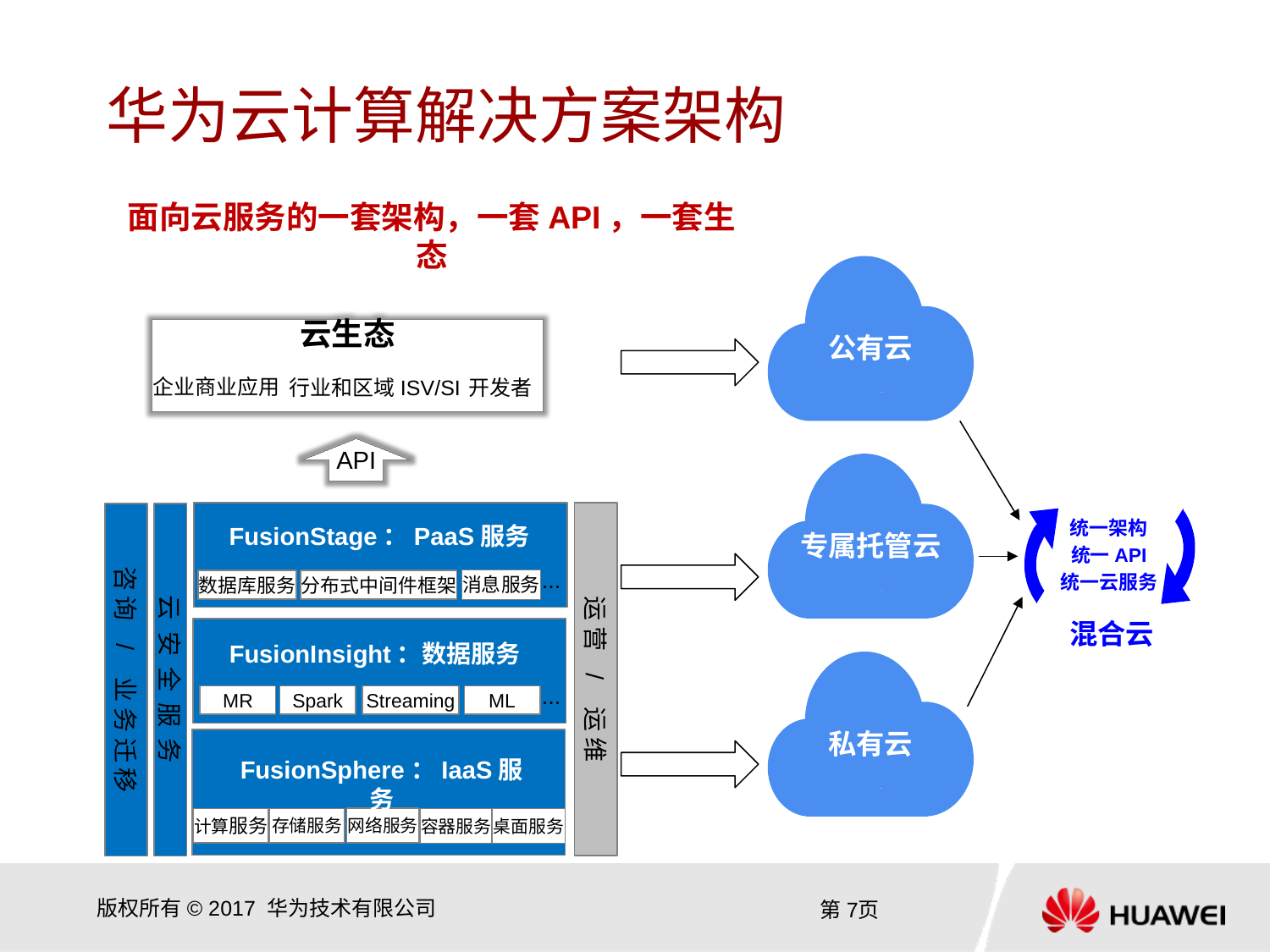

# 华为云计算解决方案架构
面向云服务的一套架构，一套API，一套生态

公有云
云生态

企业商业应用
行业和区域ISV/SI
开发者
API

专属托管云

运 营   /   运 维
咨 询   /   业 务 迁 移
云  安  全  服  务
统一架构
统一API
统一云服务
FusionStage：PaaS服务

...
消息服务
数据库服务
分布式中间件框架
混合云

FusionInsight：数据服务

私有云
...
MR
Spark
Streaming
ML

FusionSphere：IaaS服务
网络服务
计算服务
存储服务
容器服务
桌面服务